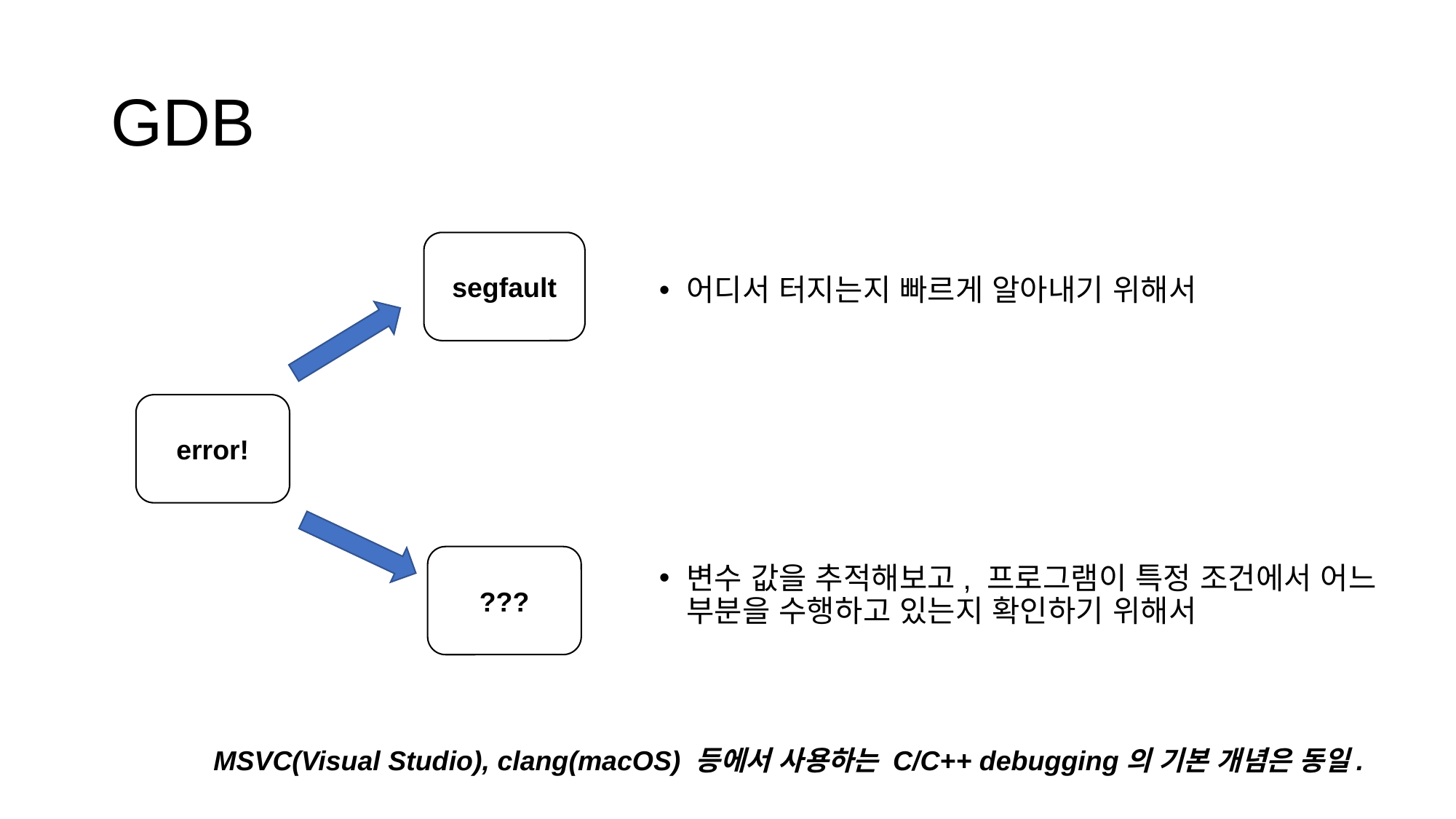

# GDB

어디서 터지는지 빠르게 알아내기 위해서

변수 값을 추적해보고, 프로그램이 특정 조건에서 어느 부분을 수행하고 있는지 확인하기 위해서

segfault

error!

???
MSVC(Visual Studio), clang(macOS) 등에서 사용하는 C/C++ debugging의 기본 개념은 동일.